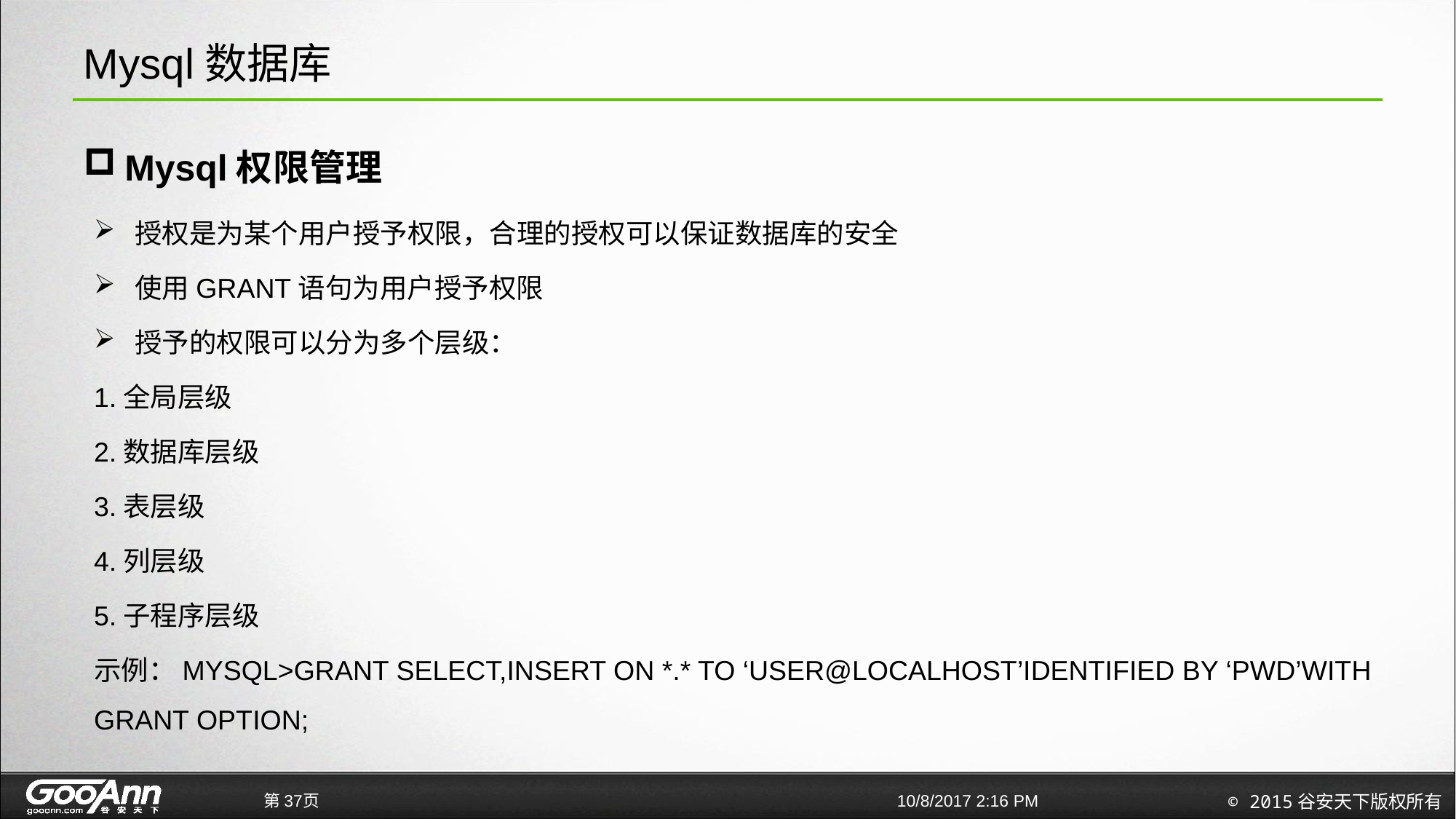

# Mysql数据库
Mysql权限管理
授权是为某个用户授予权限，合理的授权可以保证数据库的安全
使用GRANT语句为用户授予权限
授予的权限可以分为多个层级：
1.全局层级
2.数据库层级
3.表层级
4.列层级
5.子程序层级
示例：MYSQL>GRANT SELECT,INSERT ON *.* TO ‘USER@LOCALHOST’IDENTIFIED BY ‘PWD’WITH GRANT OPTION;